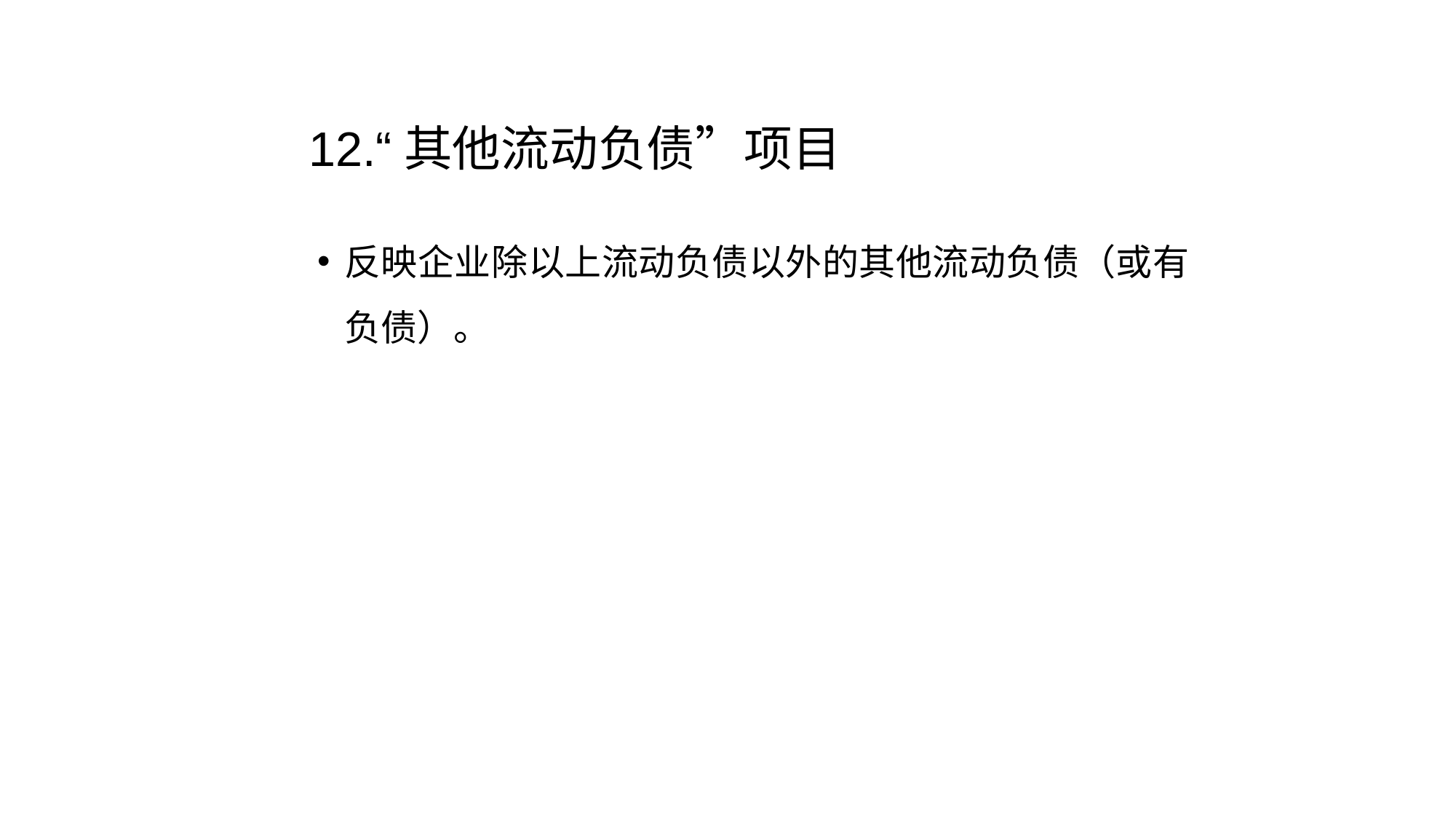

# 12.“其他流动负债”项目
反映企业除以上流动负债以外的其他流动负债（或有负债）。